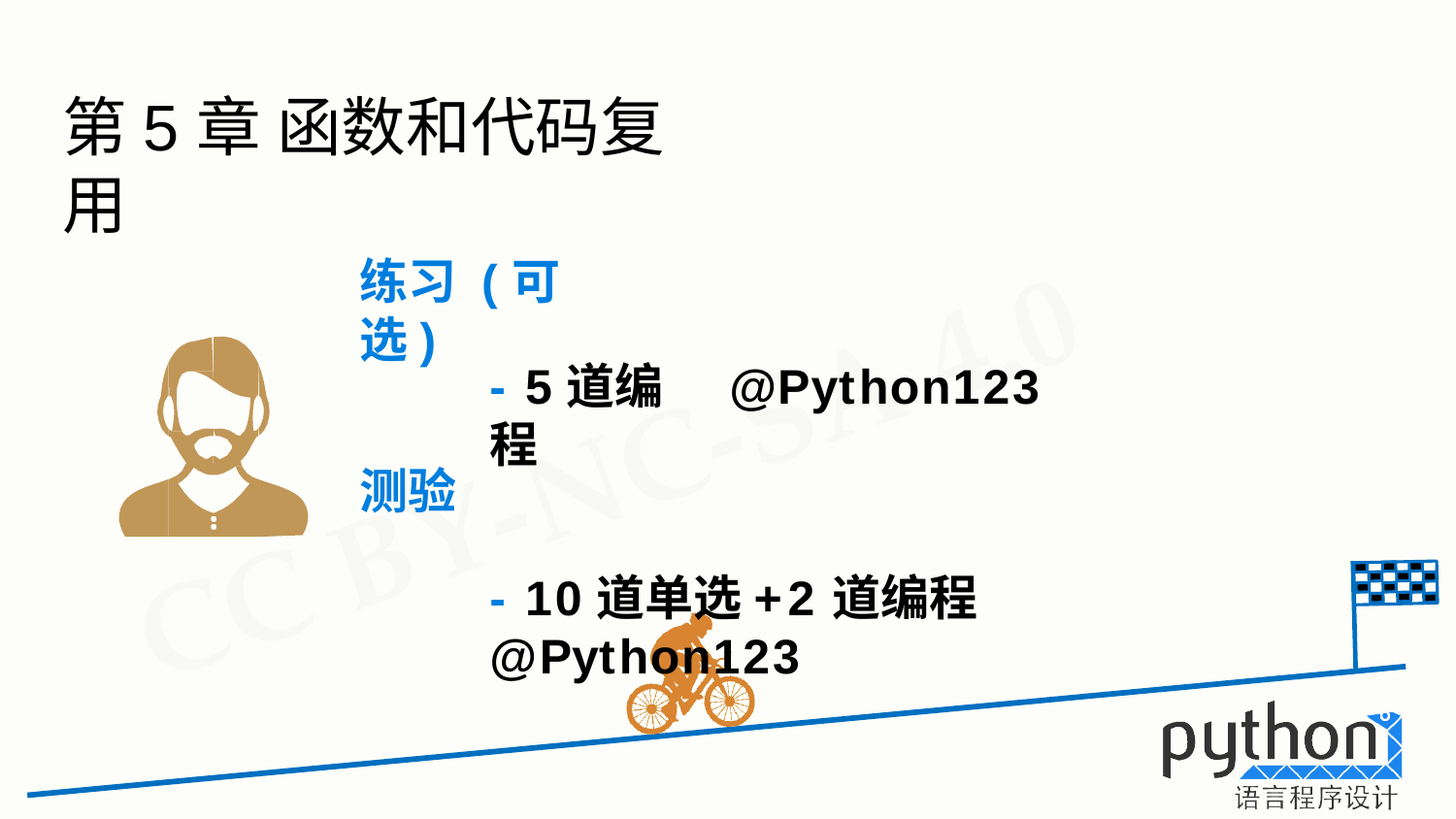

# 第5章 函数和代码复用
练习 (可选)

- 5道编程
@Python123
测验

- 10道单选+2道编程	@Python123